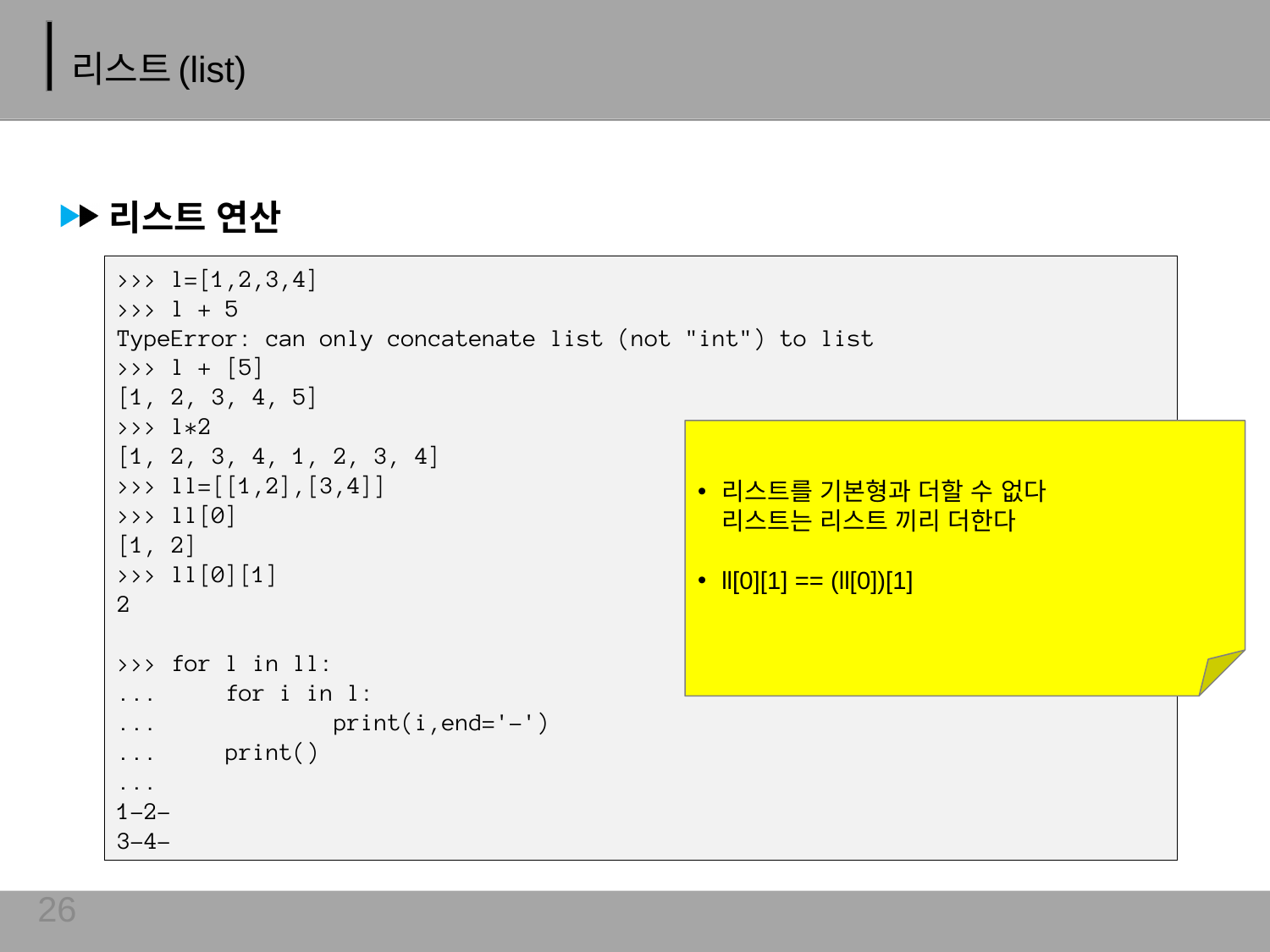

# 리스트(list)
리스트 연산

>>> l=[1,2,3,4]
>>> l + 5
TypeError: can only concatenate list (not "int") to list
>>> l + [5]
[1, 2, 3, 4, 5]
>>> l*2
[1, 2, 3, 4, 1, 2, 3, 4]
>>> ll=[[1,2],[3,4]]
>>> ll[0]
[1, 2]
>>> ll[0][1]
2

>>> for l in ll:
...     for i in l:
...             print(i,end='-')
...     print()
...
1-2-
3-4-
리스트를 기본형과 더할 수 없다
리스트는 리스트 끼리 더한다

ll[0][1] == (ll[0])[1]
26